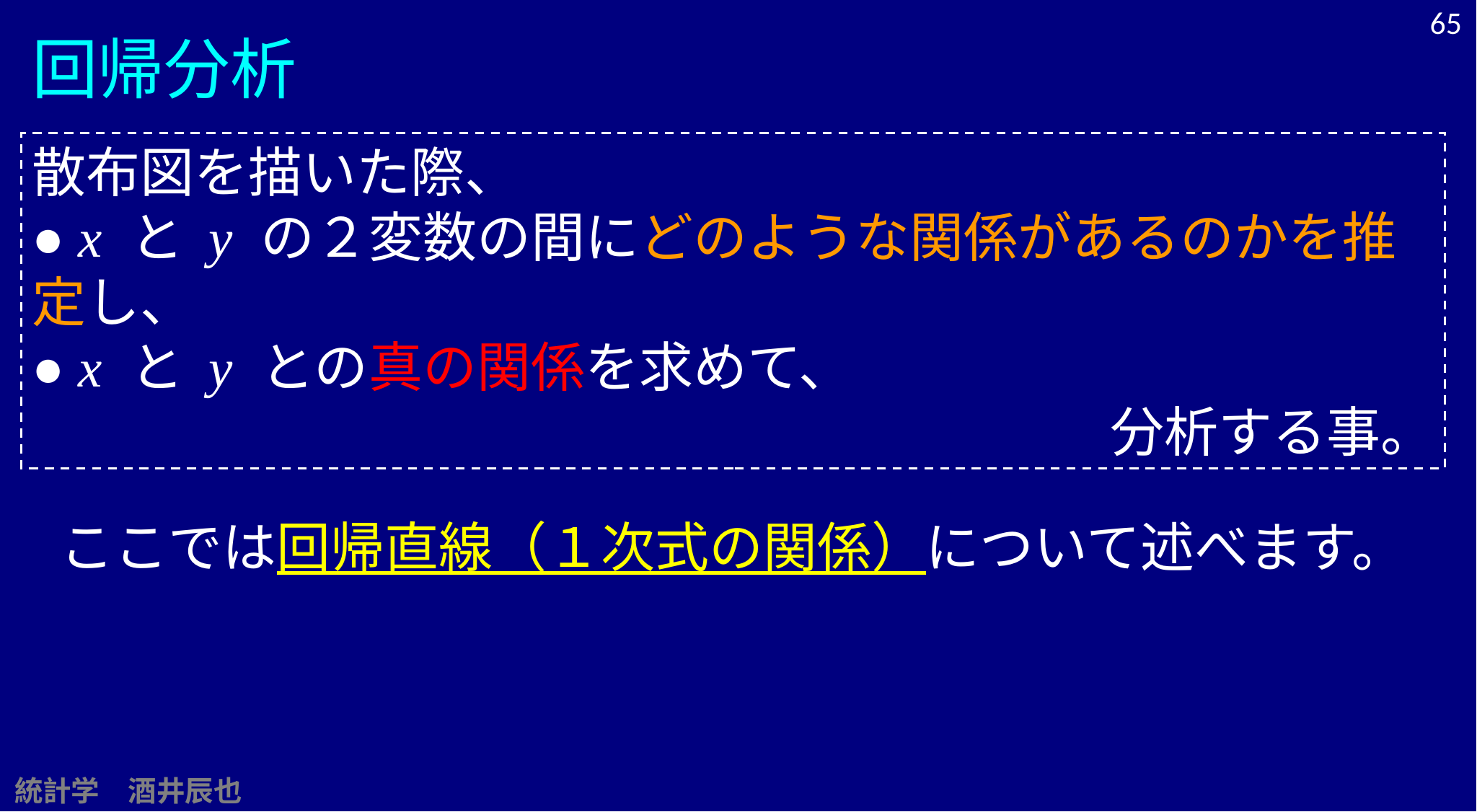

65
回帰分析
散布図を描いた際、
● x と y の２変数の間にどのような関係があるのかを推定し、
● x と y との真の関係を求めて、
分析する事。
ここでは回帰直線（１次式の関係）について述べます。
統計学　酒井辰也